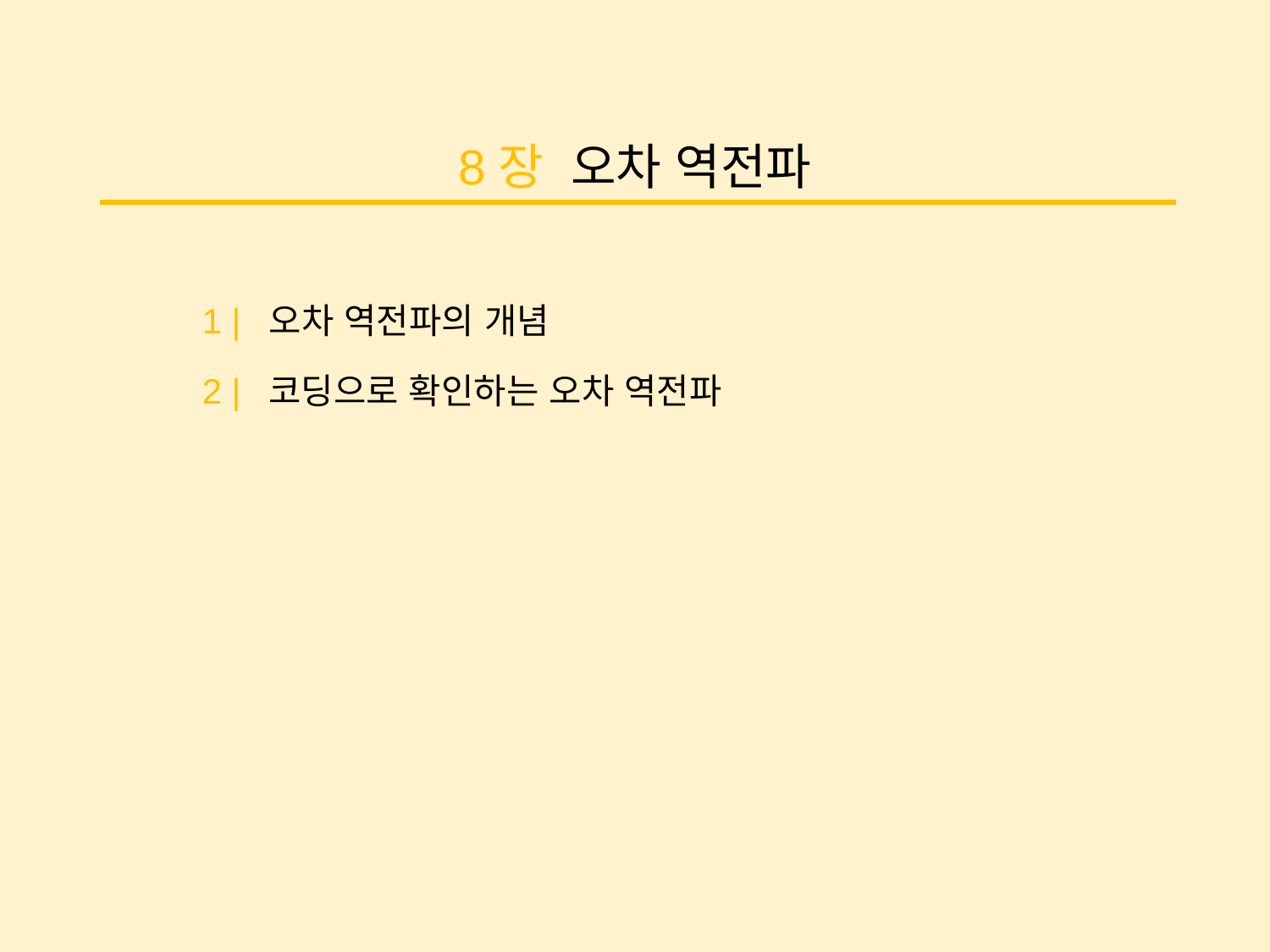

8장  오차 역전파
1 |  오차 역전파의 개념
2 |  코딩으로 확인하는 오차 역전파